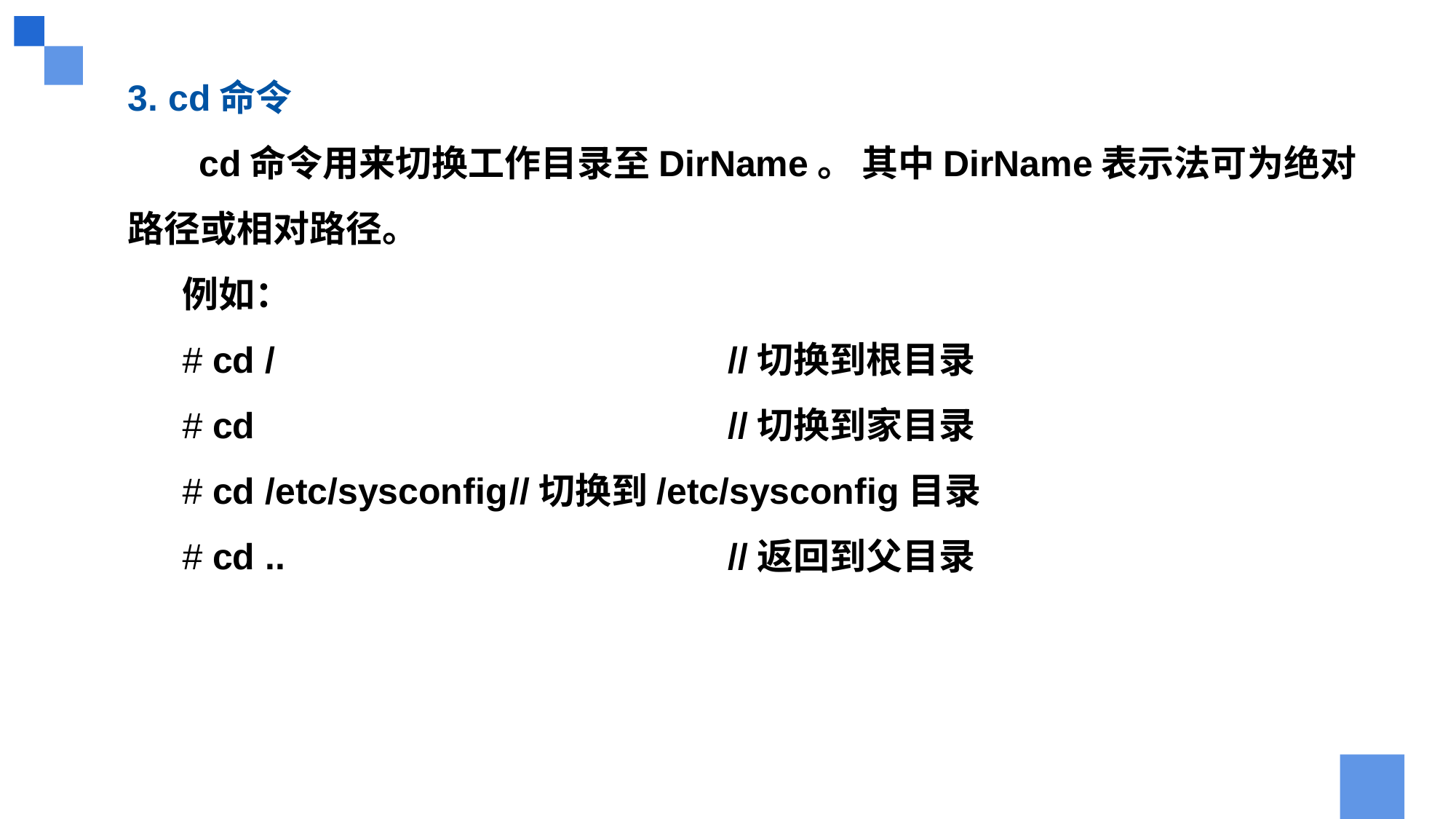

3. cd命令
       cd命令用来切换工作目录至DirName。 其中DirName表示法可为绝对路径或相对路径。
例如：
# cd /					//切换到根目录
# cd 					//切换到家目录
# cd /etc/sysconfig	//切换到/etc/sysconfig目录
# cd ..					//返回到父目录
10